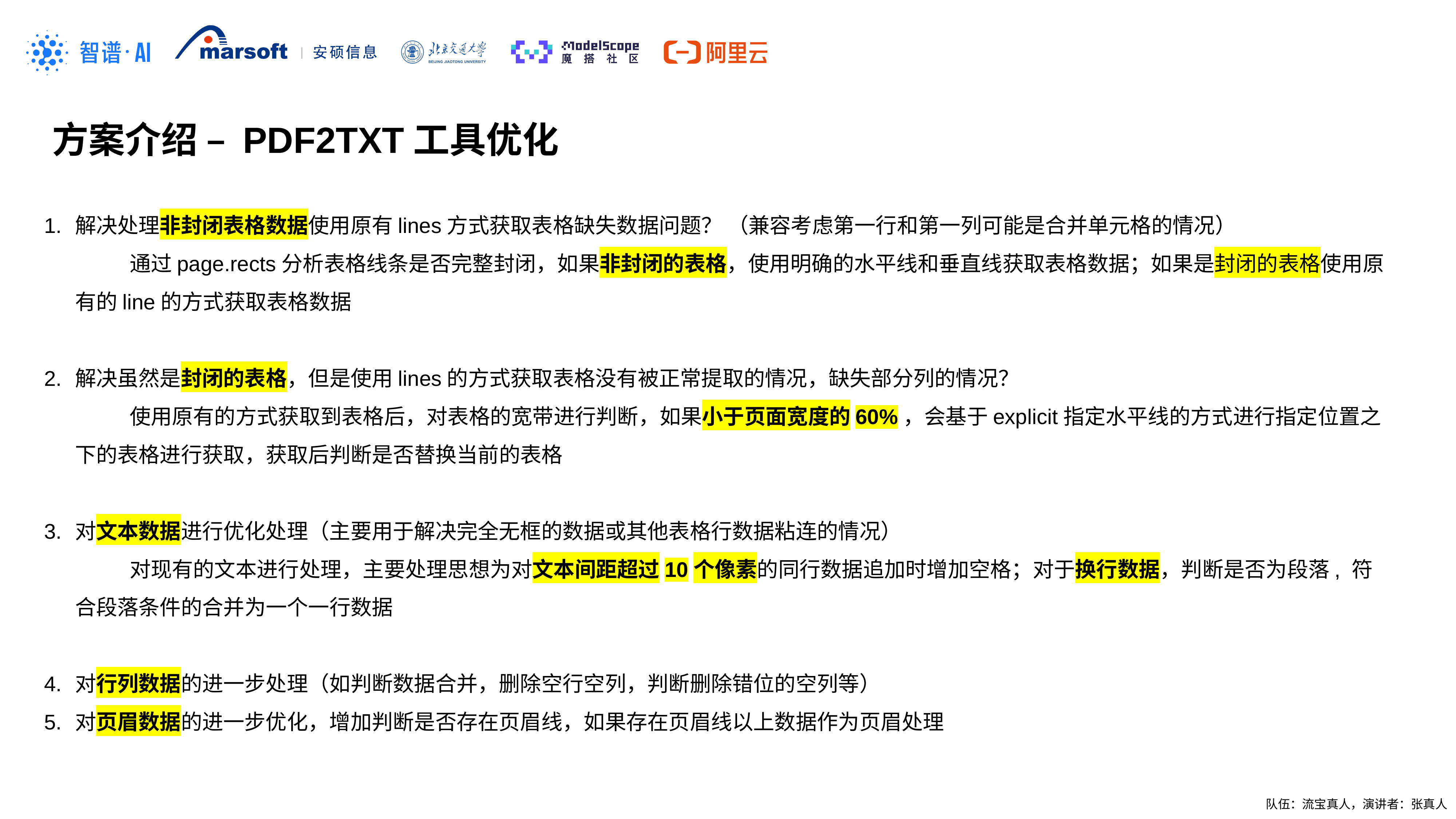

方案介绍 – PDF2TXT工具优化
解决处理非封闭表格数据使用原有lines方式获取表格缺失数据问题？ （兼容考虑第一行和第一列可能是合并单元格的情况）
	通过page.rects分析表格线条是否完整封闭，如果非封闭的表格，使用明确的水平线和垂直线获取表格数据；如果是封闭的表格使用原有的line的方式获取表格数据

解决虽然是封闭的表格，但是使用lines的方式获取表格没有被正常提取的情况，缺失部分列的情况？
	使用原有的方式获取到表格后，对表格的宽带进行判断，如果小于页面宽度的60%，会基于explicit指定水平线的方式进行指定位置之下的表格进行获取，获取后判断是否替换当前的表格

对文本数据进行优化处理（主要用于解决完全无框的数据或其他表格行数据粘连的情况）
	对现有的文本进行处理，主要处理思想为对文本间距超过10个像素的同行数据追加时增加空格；对于换行数据，判断是否为段落, 符合段落条件的合并为一个一行数据

对行列数据的进一步处理（如判断数据合并，删除空行空列，判断删除错位的空列等）
对页眉数据的进一步优化，增加判断是否存在页眉线，如果存在页眉线以上数据作为页眉处理
队伍：流宝真人，演讲者：张真人